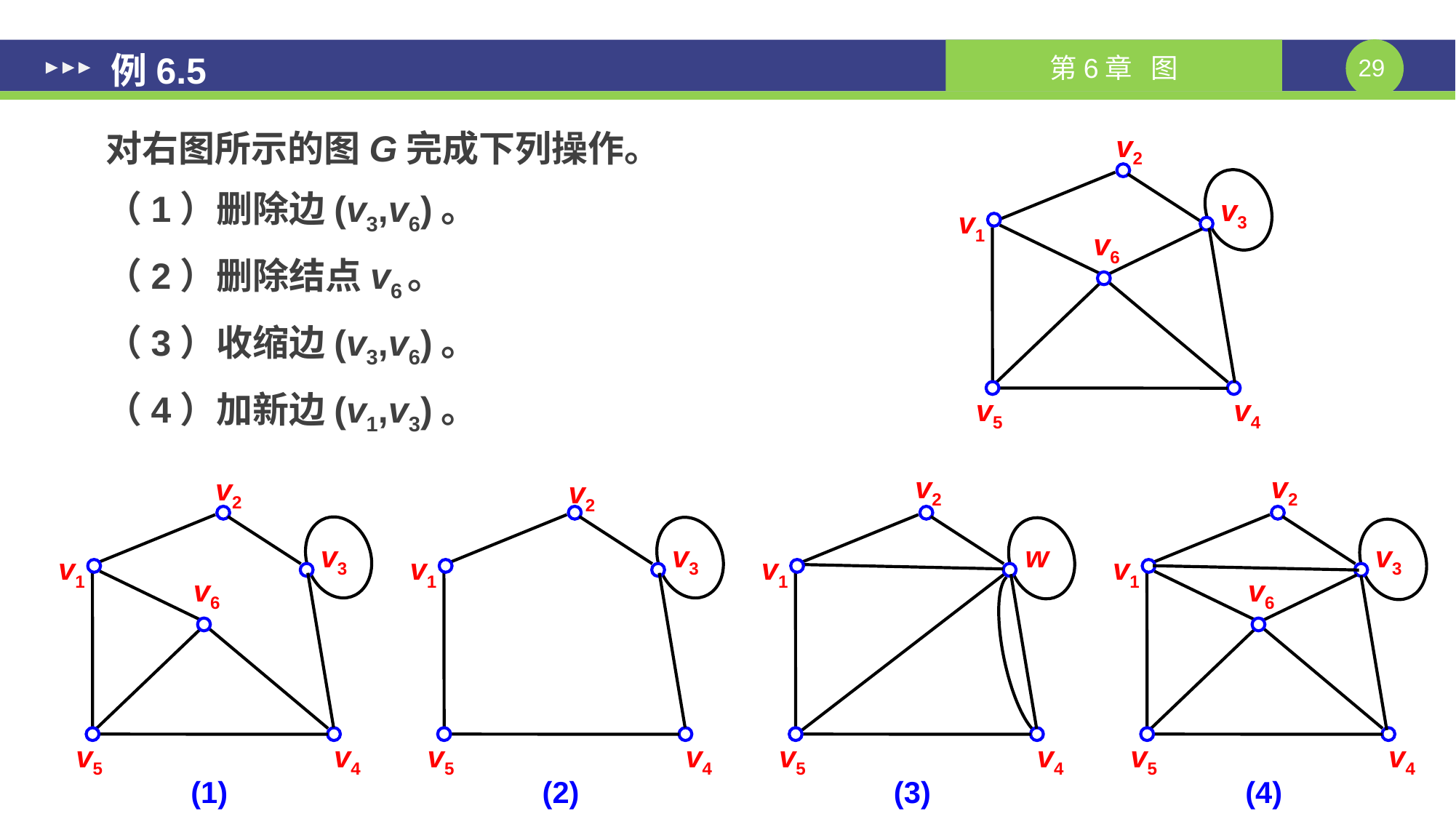

例6.5
对右图所示的图G完成下列操作。
（1）删除边(v3,v6)。
（2）删除结点v6。
（3）收缩边(v3,v6)。
（4）加新边(v1,v3)。
v2

v3
v1

v6

v5
v4
v2

w
v1

v5
v4
(3)
v2

v3
v1

v6

v5
v4
(4)
v2

v3
v1

v6

v5
v4
(1)
v2

v3
v1

v5
v4
(2)